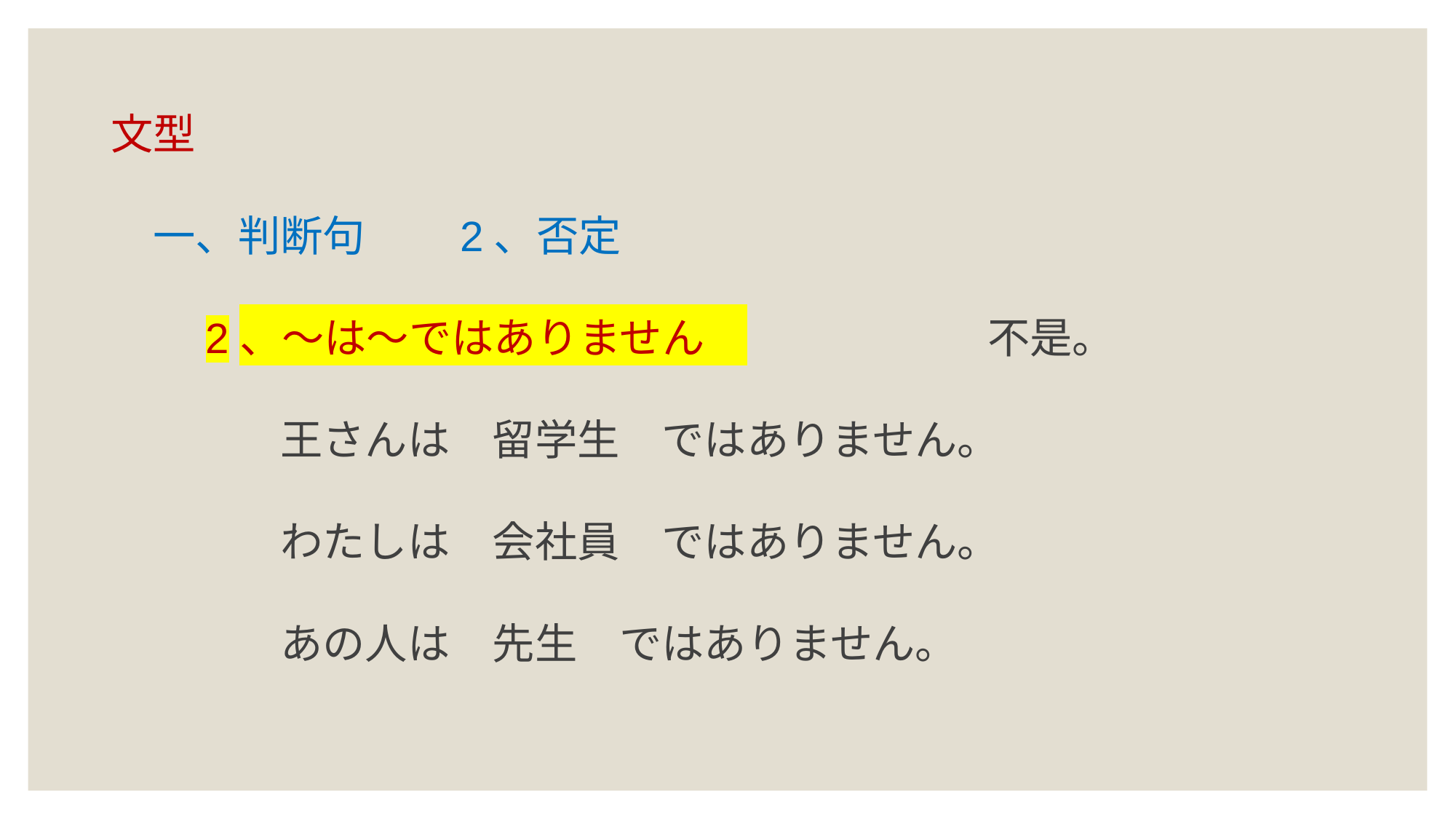

文型
　一、判断句　　2、否定
　　2、～は～ではありません　　                     不是。
　　　　王さんは　留学生　ではありません。
　　　　わたしは　会社員　ではありません。
　　　　あの人は　先生　ではありません。